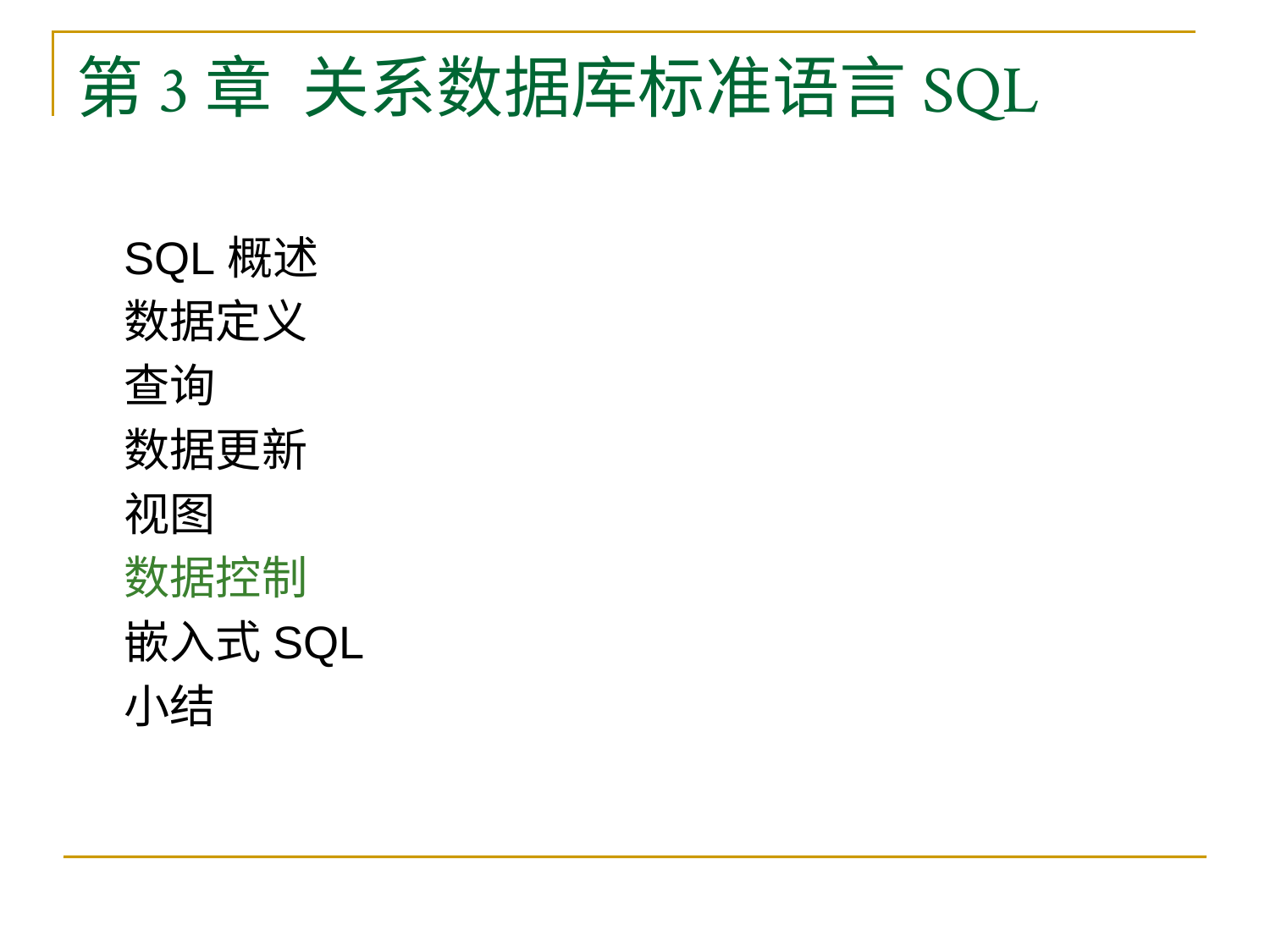

# 第3章  关系数据库标准语言SQL
SQL概述
数据定义
查询
数据更新
视图
数据控制
嵌入式SQL
小结